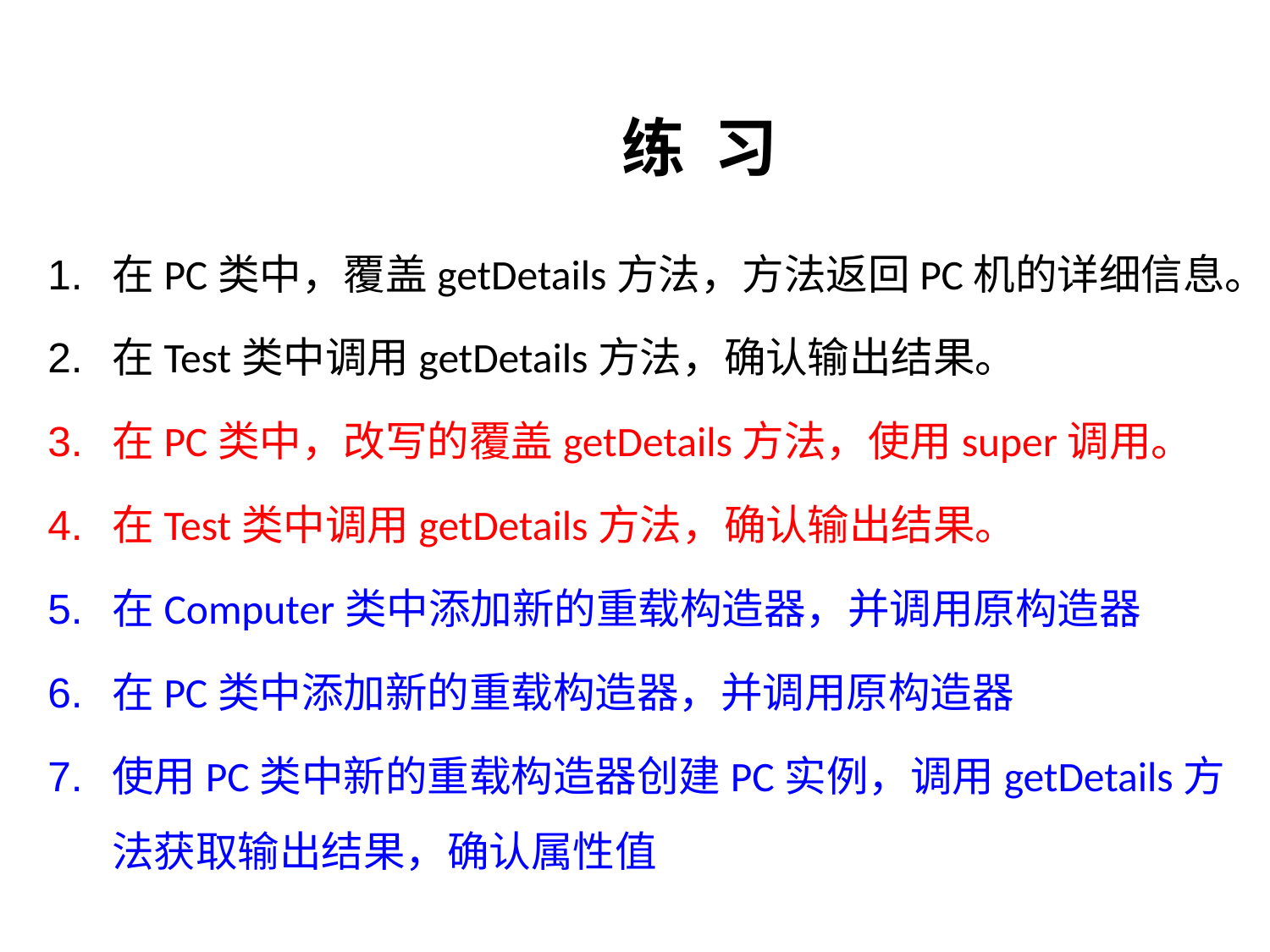

# 练  习
在PC类中，覆盖getDetails方法，方法返回PC机的详细信息。
在Test类中调用getDetails方法，确认输出结果。
在PC类中，改写的覆盖getDetails方法，使用super调用。
在Test类中调用getDetails方法，确认输出结果。
在Computer类中添加新的重载构造器，并调用原构造器
在PC类中添加新的重载构造器，并调用原构造器
使用PC类中新的重载构造器创建PC实例，调用getDetails方法获取输出结果，确认属性值